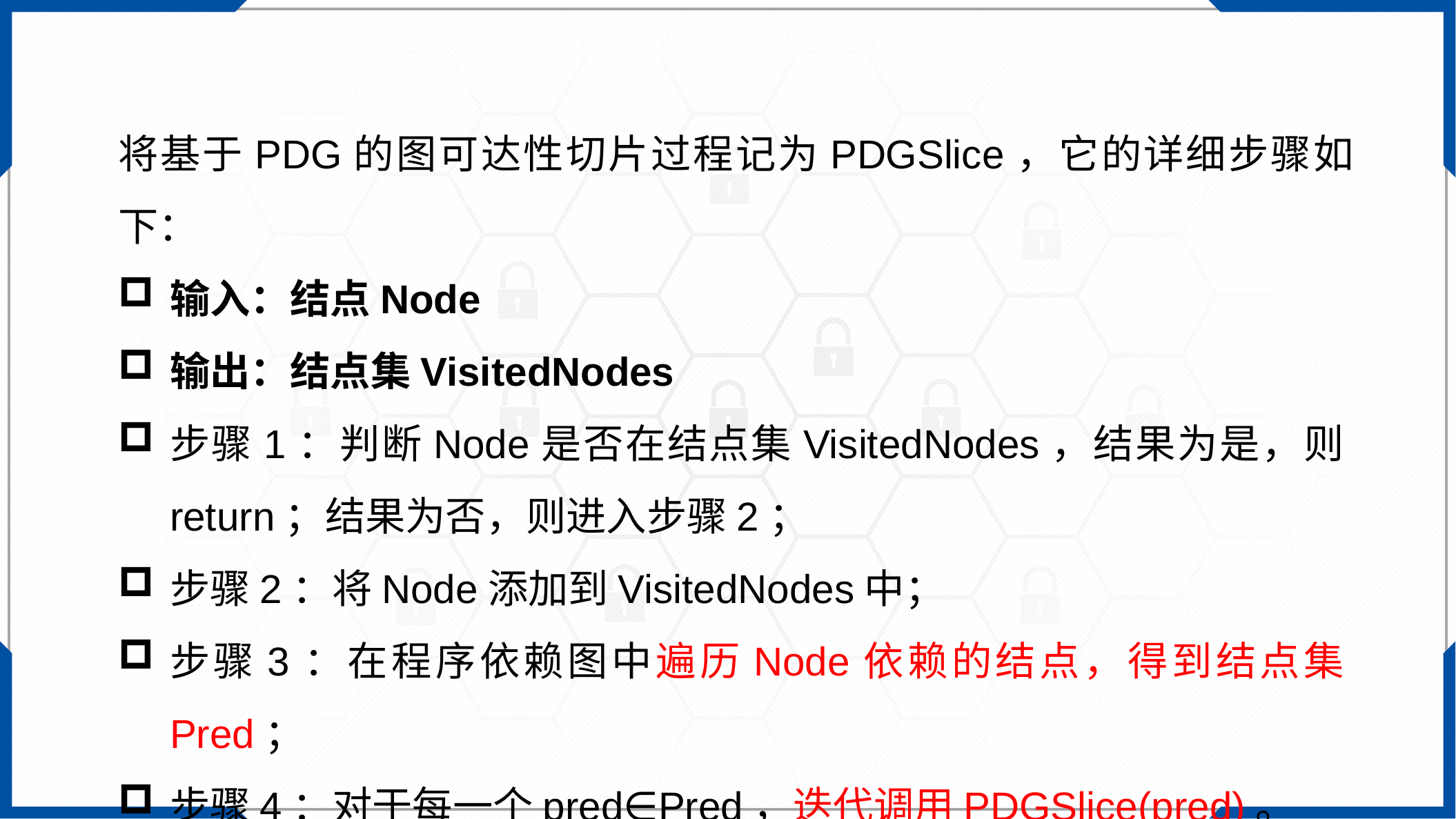

将基于PDG的图可达性切片过程记为PDGSlice，它的详细步骤如下：
输入：结点Node
输出：结点集VisitedNodes
步骤1：判断Node是否在结点集VisitedNodes，结果为是，则return；结果为否，则进入步骤2；
步骤2：将Node添加到VisitedNodes中；
步骤3：在程序依赖图中遍历Node依赖的结点，得到结点集Pred；
步骤4：对于每一个pred∈Pred，迭代调用PDGSlice(pred)。